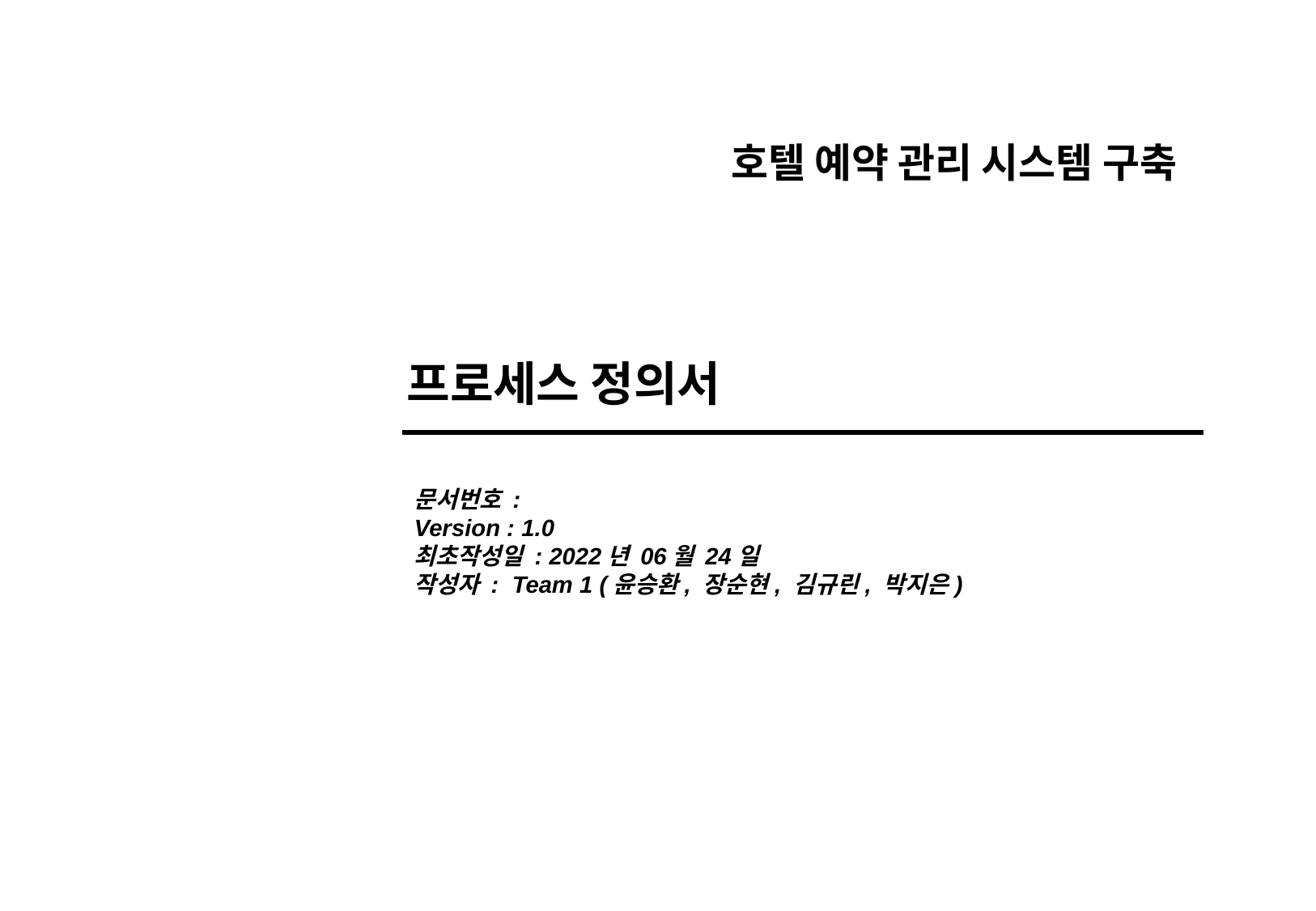

호텔 예약 관리 시스템 구축
프로세스 정의서

문서번호 :
Version : 1.0
최초작성일 : 2022년 06월 24일
작성자 :  Team 1 (윤승환, 장순현, 김규린, 박지은)